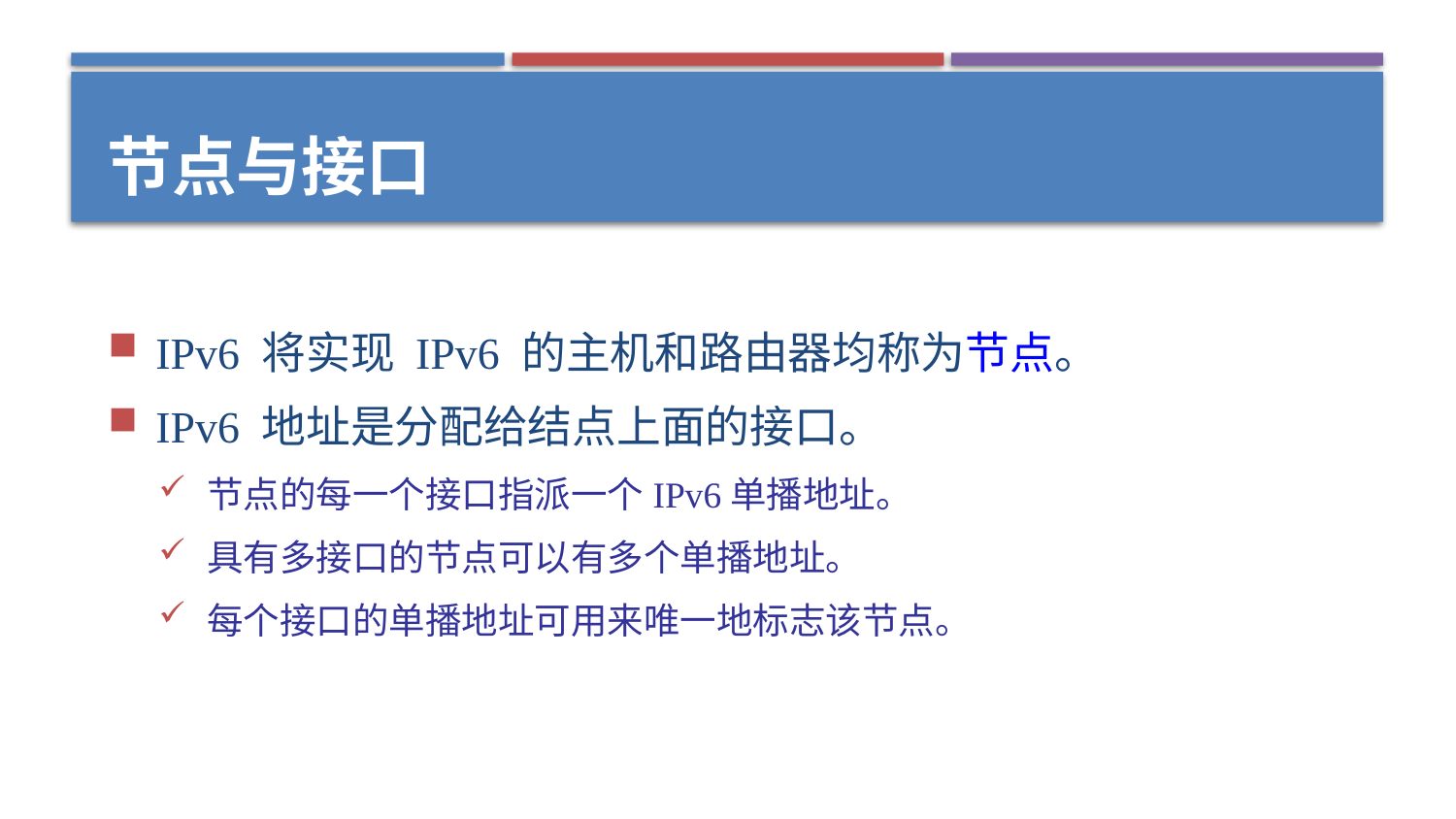

# 节点与接口
IPv6 将实现 IPv6 的主机和路由器均称为节点。
IPv6 地址是分配给结点上面的接口。
节点的每一个接口指派一个IPv6单播地址。
具有多接口的节点可以有多个单播地址。
每个接口的单播地址可用来唯一地标志该节点。